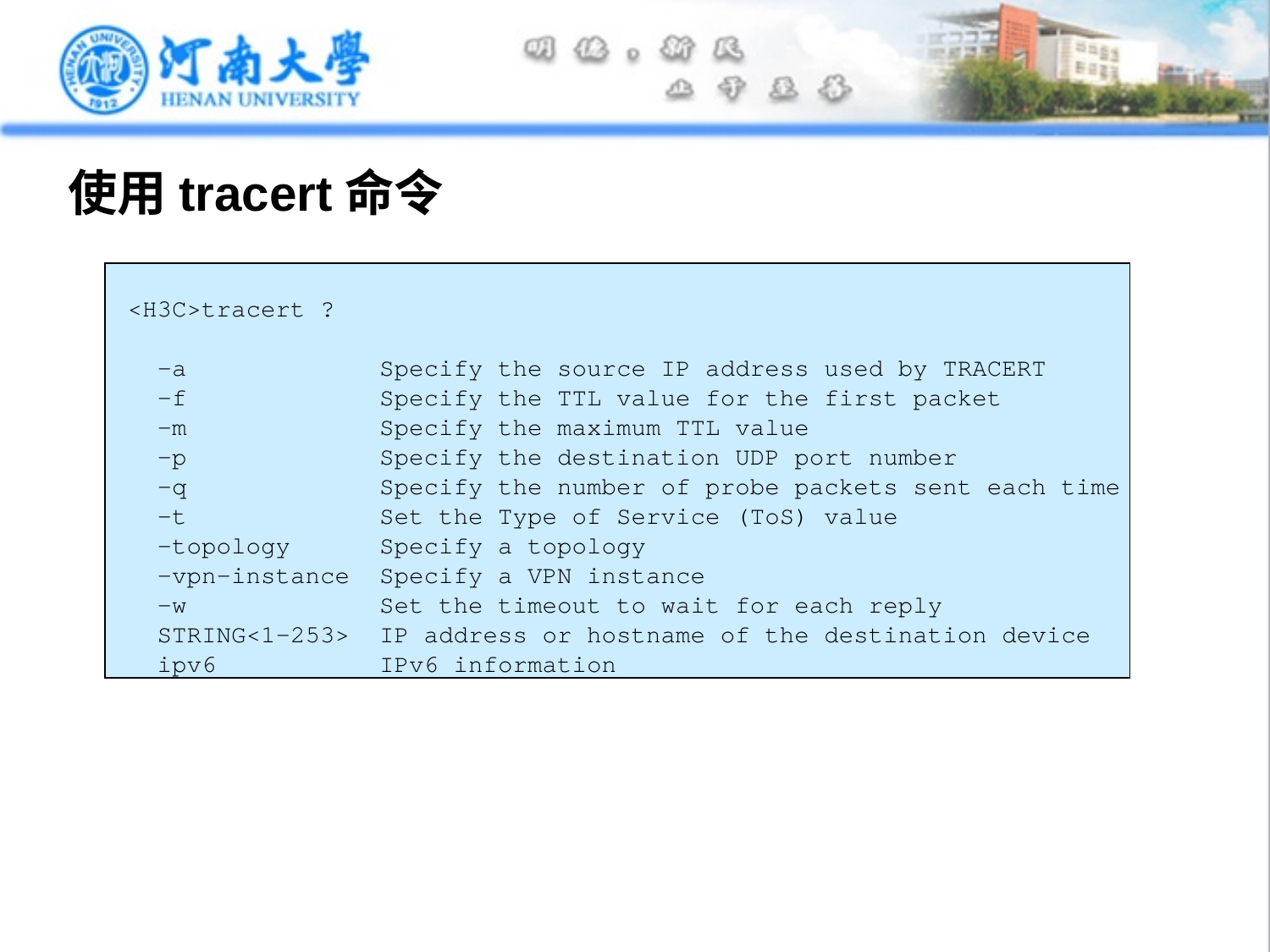

# 使用tracert命令

<H3C>tracert ?
  -a             Specify the source IP address used by TRACERT
  -f             Specify the TTL value for the first packet
  -m             Specify the maximum TTL value
  -p             Specify the destination UDP port number
  -q             Specify the number of probe packets sent each time
  -t             Set the Type of Service (ToS) value
  -topology      Specify a topology
  -vpn-instance  Specify a VPN instance
  -w             Set the timeout to wait for each reply
  STRING<1-253>  IP address or hostname of the destination device
  ipv6           IPv6 information